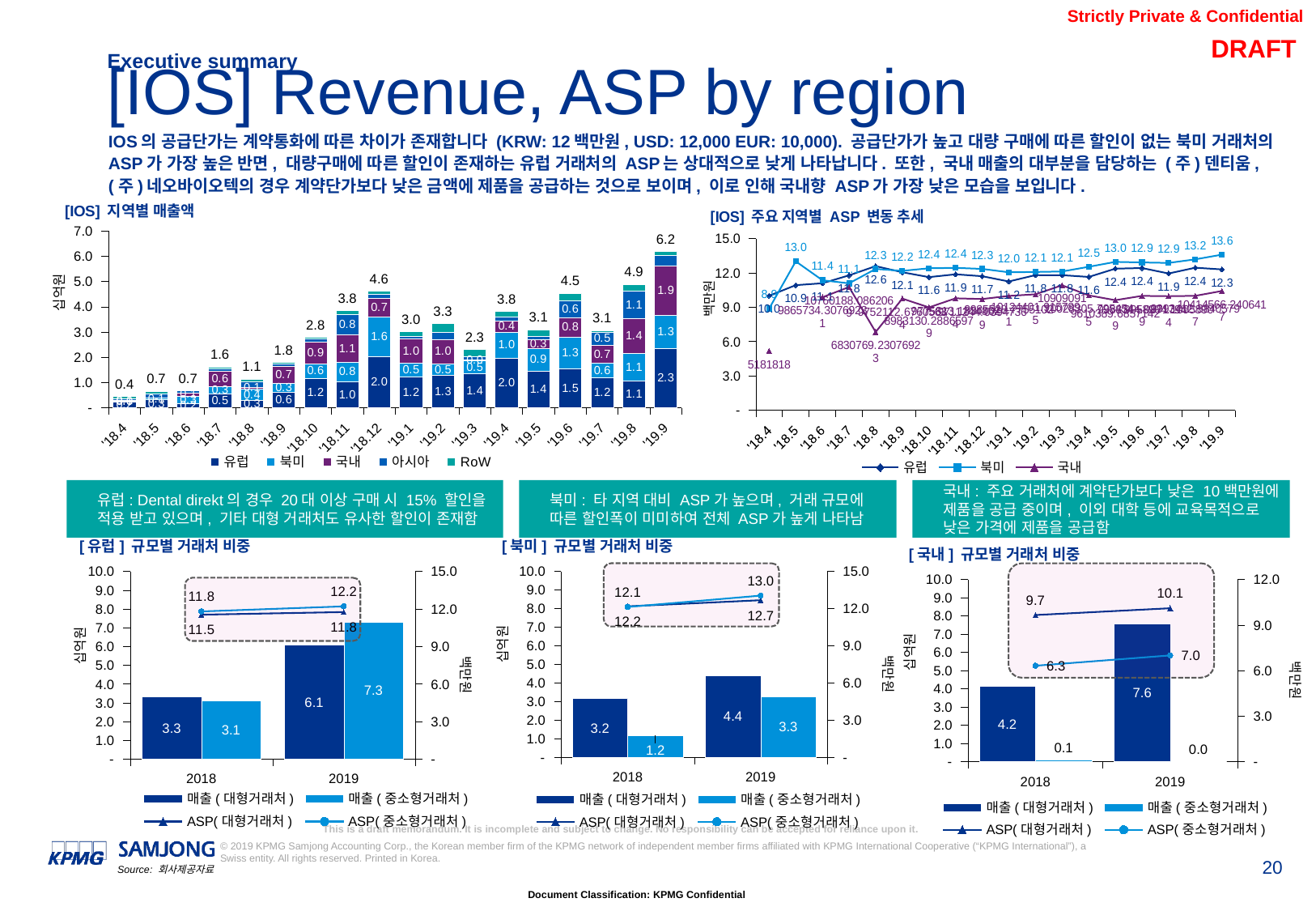

Executive summary
[IOS] Revenue, ASP by region
IOS의 공급단가는 계약통화에 따른 차이가 존재합니다 (KRW: 12백만원, USD: 12,000 EUR: 10,000). 공급단가가 높고 대량 구매에 따른 할인이 없는 북미 거래처의 ASP가 가장 높은 반면, 대량구매에 따른 할인이 존재하는 유럽 거래처의 ASP는 상대적으로 낮게 나타납니다. 또한, 국내 매출의 대부분을 담당하는 (주)덴티움, (주)네오바이오텍의 경우 계약단가보다 낮은 금액에 제품을 공급하는 것으로 보이며, 이로 인해 국내향 ASP가 가장 낮은 모습을 보입니다.

### Chart: [IOS] 지역별 매출액

| Category | 유럽 | 북미 | 국내 | 아시아 | RoW | Total |
|---|---|---|---|---|---|---|
| '18.4 | 229909108.0 | 26635392.0 | 51818180.0 | 44400888.0 | 88771050.0 | 441534618.0 |
| '18.5 | 316746842.0 | 78013935.0 | 0.0 | 172076704.0 | 98724240.0 | 665561721.0 |
| '18.6 | 155268710.0 | 306581286.0 | 128254546.0 | 88762350.0 | 0.0 | 678866892.0 |
| '18.7 | 541866015.0 | 288084959.0 | 624090909.0 | 89135592.0 | 75741864.0 | 1618919339.0 |
| '18.8 | 301989994.0 | 431824925.0 | 88800000.0 | 216698202.0 | 96643308.0 | 1135956429.0 |
| '18.9 | 626662383.0 | 328673246.0 | 692400000.0 | 93267595.0 | 68119900.0 | 1809123124.0 |
| '18.10 | 1174275179.0 | 557909515.0 | 871363638.0 | 135064658.0 | 44878602.0 | 2783491592.0 |
| '18.11 | 1044809610.0 | 770988062.0 | 1065563637.0 | 809745424.0 | 157880417.0 | 3848987150.0 |
| '18.12 | 2036191569.0 | 1567471940.0 | 738054547.0 | 139719700.0 | 136393048.0 | 4617830804.0 |
| '19.1 | 1214513189.0 | 542074146.0 | 978581820.0 | 104176188.0 | 181995596.0 | 3021340939.0 |
| '19.2 | 1274330162.0 | 470956840.0 | 961818182.0 | 293937007.0 | 340399088.0 | 3341441279.0 |
| '19.3 | 1356610198.0 | 508909475.0 | 43636364.0 | 112951900.0 | 292134828.0 | 2314242765.0 |
| '19.4 | 1979352899.0 | 1014499699.0 | 441245455.0 | 178844202.0 | 207904723.0 | 3821846978.0 |
| '19.5 | 1446484759.0 | 906985773.0 | 336363639.0 | 133275594.0 | 274680008.0 | 3097789773.0 |
| '19.6 | 1539673479.0 | 1265005040.0 | 779090909.0 | 647165780.0 | 311462273.0 | 4542397481.0 |
| '19.7 | 1194255301.0 | 566039604.0 | 727000000.0 | 509259747.0 | 68756745.0 | 3065311397.0 |
| '19.8 | 1058128228.0 | 1093741633.0 | 1379090909.0 | 1095124018.0 | 264066349.0 | 4890151137.0 |
| '19.9 | 2336309417.0 | 1317966311.0 | 1947523887.0 | 440025564.0 | 155879749.0 | 6197704928.0 |

### Chart: [IOS] 주요 지역별 ASP 변동 추세

| Category | 유럽 | 북미 | 국내 |
|---|---|---|---|
| '18.4 | 9996048.173913043 | 8878464.0 | 5181818.0 |
| '18.5 | 10922304.896551725 | 13002322.5 | None |
| '18.6 | 11090622.142857144 | 11354862.444444444 | 9865734.307692308 |
| '18.7 | 11779695.97826087 | 11080190.73076923 | 10760188.086206896 |
| '18.8 | 12582916.416666666 | 12337855.0 | 6830769.230769231 |
| '18.9 | 12051199.673076924 | 12173083.185185185 | 9752112.676056338 |
| '18.10 | 11626486.920792079 | 12397989.222222222 | 8983130.288659794 |
| '18.11 | 11872836.477272727 | 12435291.322580645 | 9775813.183486238 |
| '18.12 | 11702250.396551725 | 12342298.74015748 | 9711244.039473685 |
| '19.1 | 11245492.49074074 | 12046092.133333333 | 9985528.775510205 |
| '19.2 | 11799353.351851853 | 12075816.41025641 | 10124401.915789474 |
| '19.3 | 11796610.417391304 | 12116892.261904761 | 10909091.0 |
| '19.4 | 11643252.347058823 | 12524687.641975308 | 10028305.795454545 |
| '19.5 | 12363117.598290598 | 12956939.614285715 | 9610389.685714286 |
| '19.6 | 12416721.60483871 | 12908214.693877552 | 9988344.987179488 |
| '19.7 | 11942553.01 | 12864536.454545455 | 9958904.10958904 |
| '19.8 | 12448567.388235293 | 13177610.036144579 | 9993412.38405797 |
| '19.9 | 12296365.352631578 | 13587281.55670103 | 10414566.240641711 |
유럽: Dental direkt의 경우 20대 이상 구매 시 15% 할인을 적용 받고 있으며, 기타 대형 거래처도 유사한 할인이 존재함
북미: 타 지역 대비 ASP가 높으며, 거래 규모에 따른 할인폭이 미미하여 전체 ASP가 높게 나타남
국내: 주요 거래처에 계약단가보다 낮은 10백만원에 제품을 공급 중이며, 이외 대학 등에 교육목적으로 낮은 가격에 제품을 공급함

### Chart: [유럽] 규모별 거래처 비중

| Category | 매출(대형거래처) | 매출(중소형거래처) | ASP(대형거래처) | ASP(중소형거래처) |
|---|---|---|---|---|
| 2018 | 3323603063.0 | 3104116347.0 | 11540288.413194444 | 11802723.752851712 |
| 2019 | 6087919738.0 | 7311737894.0 | 11752740.806949807 | 12206574.113522537 |

### Chart: [북미] 규모별 거래처 비중

| Category | 매출(대형거래처) | 매출(중소형거래처) | ASP(대형거래처) | ASP(중소형거래처) |
|---|---|---|---|---|
| 2018 | 3179413570.0 | 1176769690.0 | 12181661.187739464 | 12131646.288659794 |
| 2019 | 4411555507.0 | 3274623014.0 | 12676883.640804598 | 13046306.82868526 |

### Chart: [국내] 규모별 거래처 비중

| Category | 매출(대형거래처) | 매출(중소형거래처) | ASP(대형거래처) | ASP(중소형거래처) |
|---|---|---|---|---|
| 2018 | 4152890913.0 | 107454544.0 | 9657885.844186047 | 6320855.529411765 |
| 2019 | 7587351165.0 | 7000000.0 | 10102997.55659121 | 7000000.0 |
Source: 회사제공자료